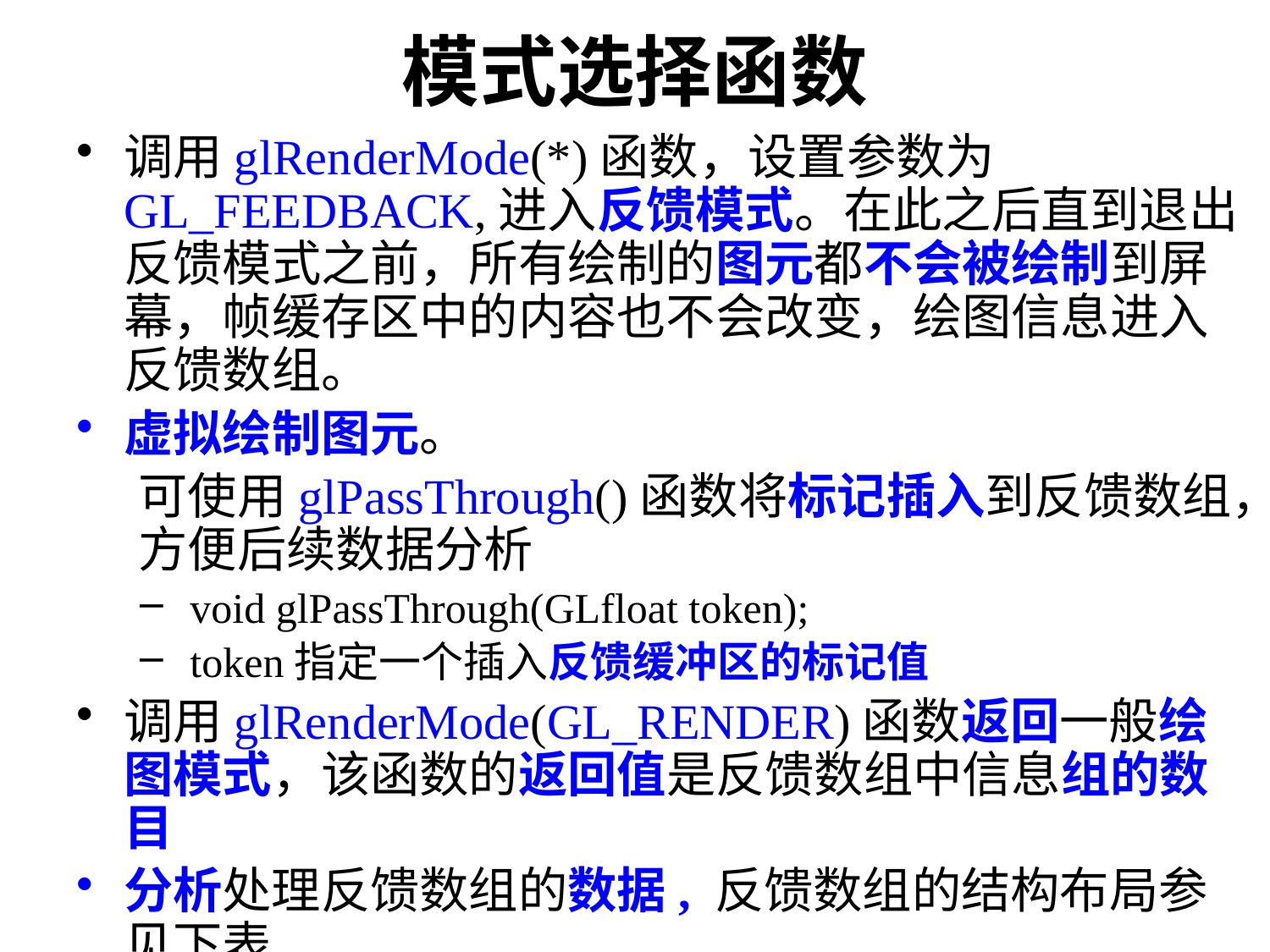

# 模式选择函数
调用glRenderMode(*)函数，设置参数为GL_FEEDBACK,进入反馈模式。在此之后直到退出反馈模式之前，所有绘制的图元都不会被绘制到屏幕，帧缓存区中的内容也不会改变，绘图信息进入反馈数组。
虚拟绘制图元。
可使用glPassThrough()函数将标记插入到反馈数组，方便后续数据分析
 void glPassThrough(GLfloat token);
 token指定一个插入反馈缓冲区的标记值
调用glRenderMode(GL_RENDER)函数返回一般绘图模式，该函数的返回值是反馈数组中信息组的数目
分析处理反馈数组的数据, 反馈数组的结构布局参见下表